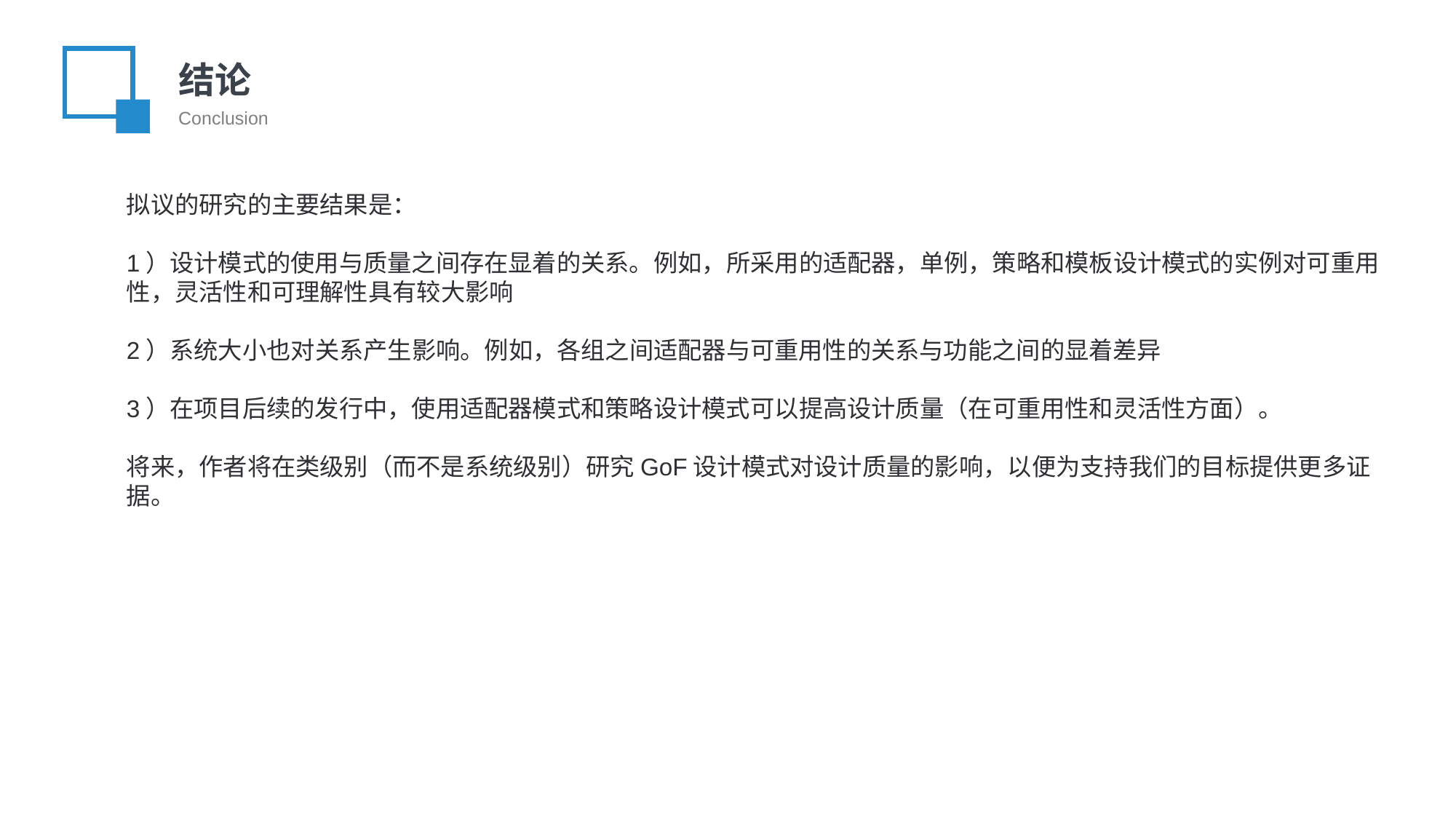

结论

Conclusion
拟议的研究的主要结果是：

1）设计模式的使用与质量之间存在显着的关系。例如，所采用的适配器，单例，策略和模板设计模式的实例对可重用性，灵活性和可理解性具有较大影响

2）系统大小也对关系产生影响。例如，各组之间适配器与可重用性的关系与功能之间的显着差异

3）在项目后续的发行中，使用适配器模式和策略设计模式可以提高设计质量（在可重用性和灵活性方面）。

将来，作者将在类级别（而不是系统级别）研究GoF设计模式对设计质量的影响，以便为支持我们的目标提供更多证据。